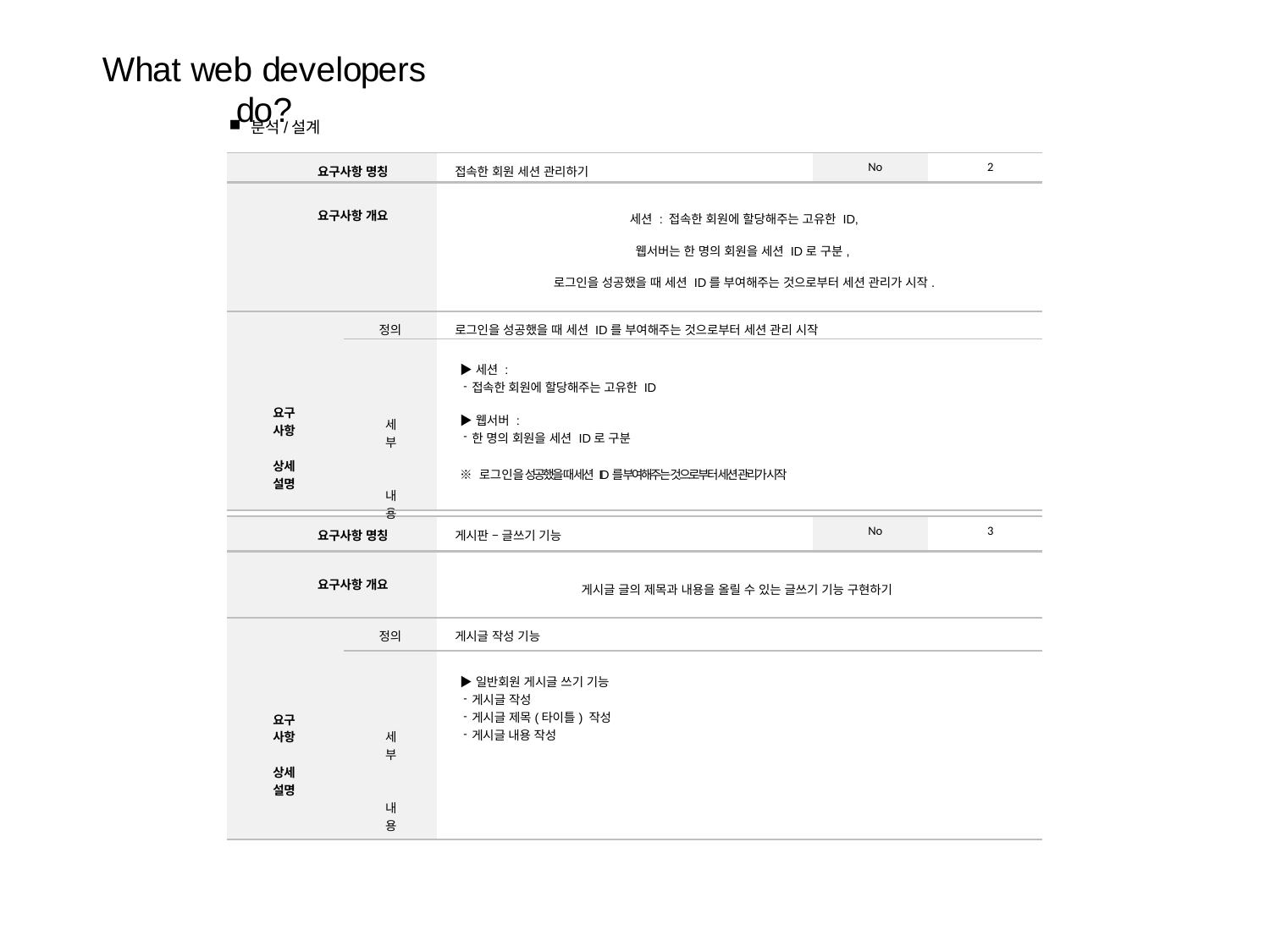

# What web developers do?
분석/설계
| 요구사항 명칭 |  | 접속한 회원 세션 관리하기 | No | 2 |
| --- | --- | --- | --- | --- |
| 요구사항 개요 |  | 세션 : 접속한 회원에 할당해주는 고유한 ID, 웹서버는 한 명의 회원을 세션 ID로 구분, 로그인을 성공했을 때 세션 ID를 부여해주는 것으로부터 세션 관리가 시작. |  |  |
| 요구사항 상세설명 | 정의 | 로그인을 성공했을 때 세션 ID를 부여해주는 것으로부터 세션 관리 시작 |  |  |
|  | 세부 내용 | ▶세션 : 접속한 회원에 할당해주는 고유한 ID ▶웹서버 : 한 명의 회원을 세션 ID로 구분 ※ 로그인을 성공했을 때 세션 ID를 부여해주는 것으로부터 세션 관리가 시작 |  |  |
| 요구사항 명칭 |  | 게시판 – 글쓰기 기능 | No | 3 |
| --- | --- | --- | --- | --- |
| 요구사항 개요 |  | 게시글 글의 제목과 내용을 올릴 수 있는 글쓰기 기능 구현하기 |  |  |
| 요구사항 상세설명 | 정의 | 게시글 작성 기능 |  |  |
|  | 세부 내용 | ▶일반회원 게시글 쓰기 기능 게시글 작성 게시글 제목(타이틀) 작성 게시글 내용 작성 |  |  |